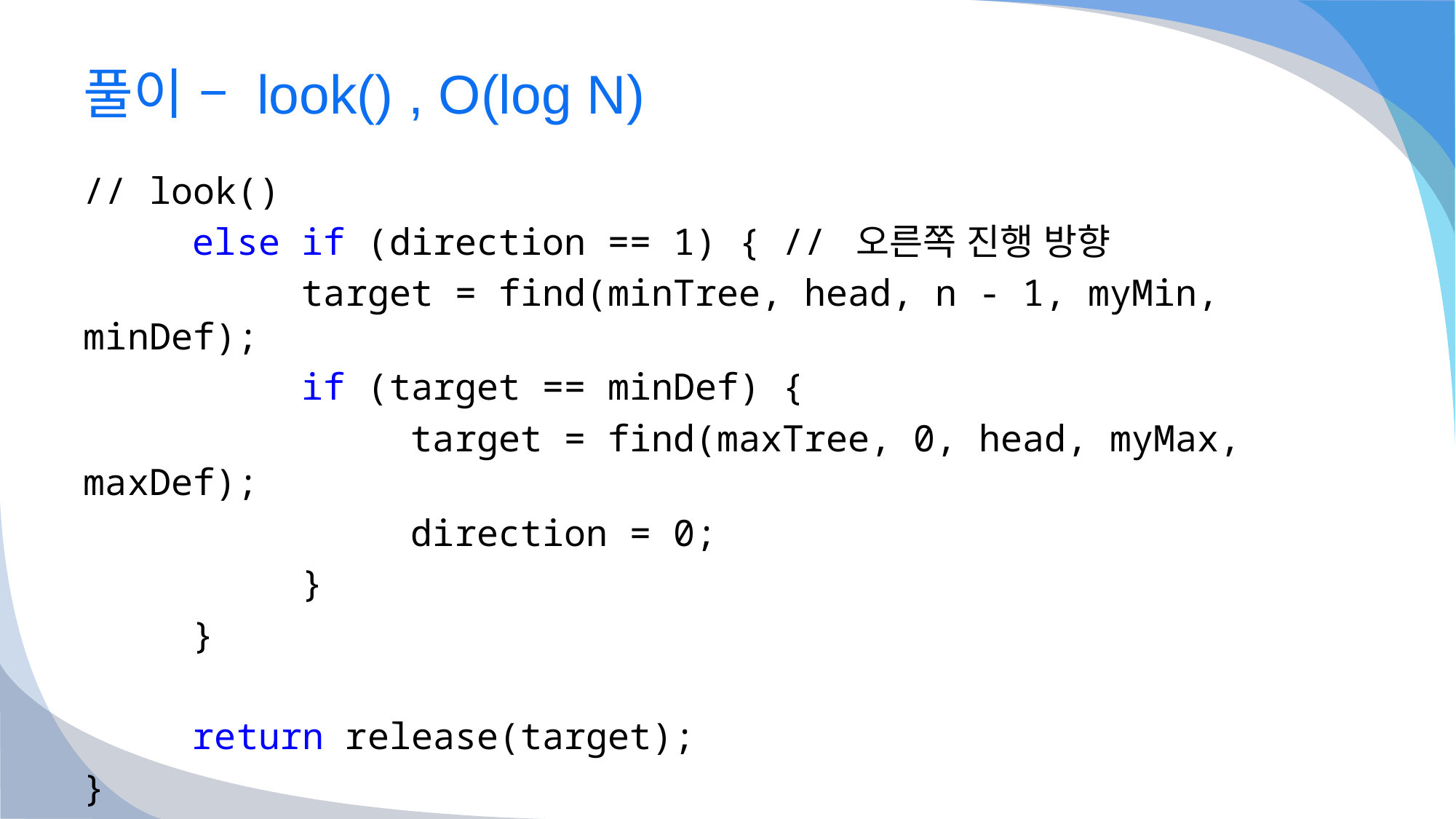

# 풀이 – look() , O(log N)
// look()
	else if (direction == 1) { // 오른쪽 진행 방향
		target = find(minTree, head, n - 1, myMin, minDef);
		if (target == minDef) {
			target = find(maxTree, 0, head, myMax, maxDef);
			direction = 0;
		}
	}

	return release(target);
}